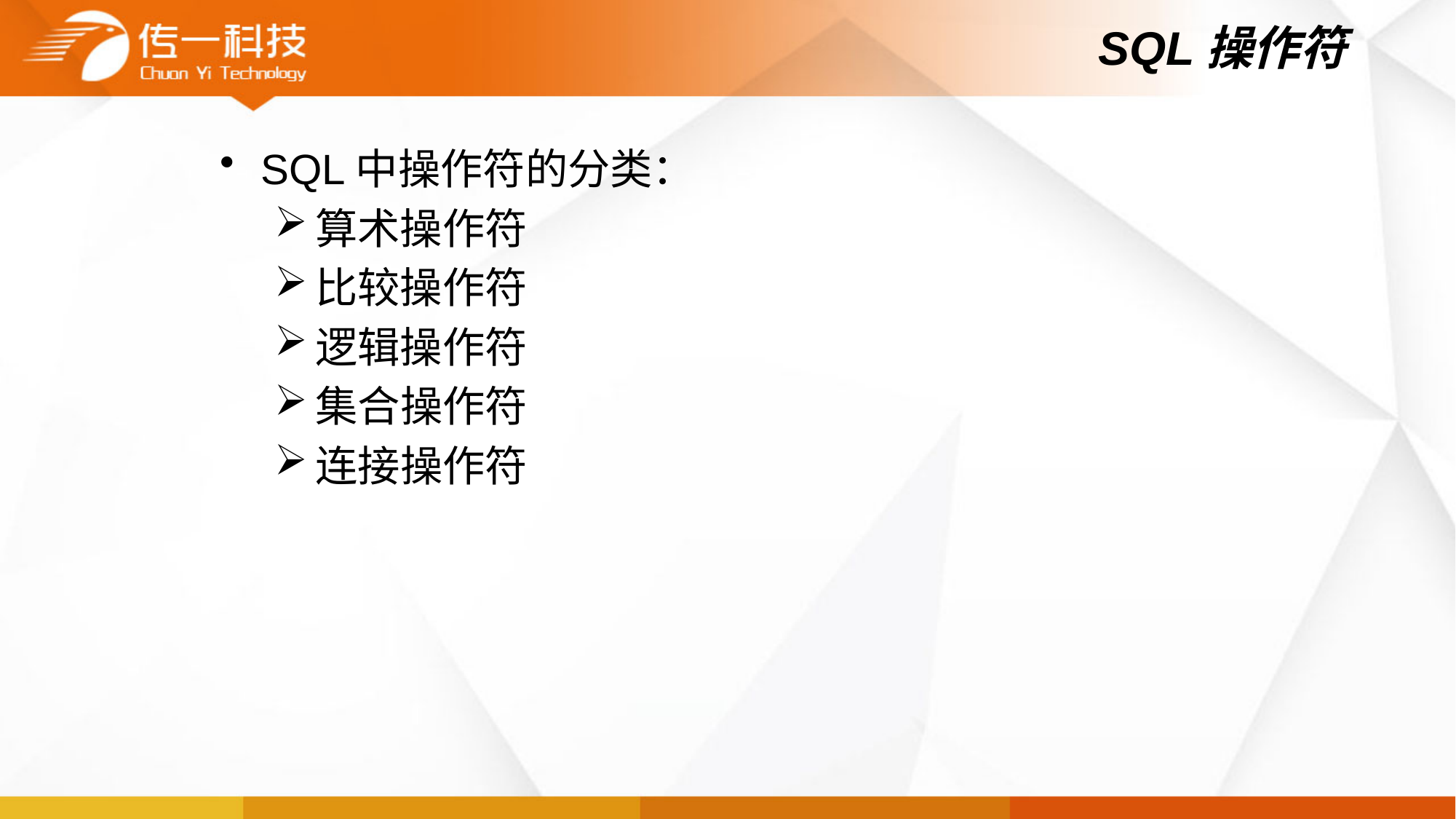

# SQL操作符
SQL中操作符的分类：
算术操作符
比较操作符
逻辑操作符
集合操作符
连接操作符